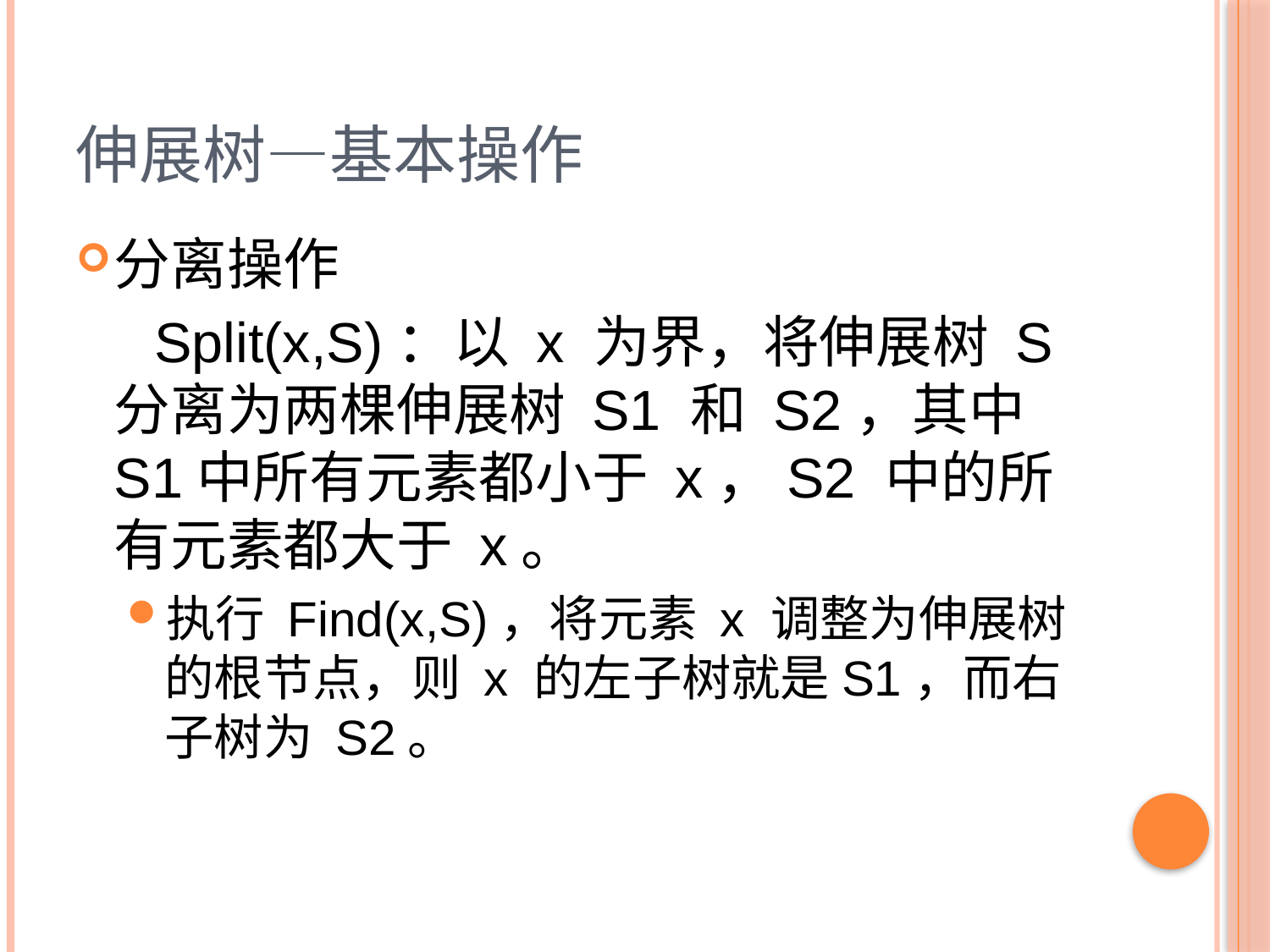

# 伸展树—基本操作
分离操作
     Split(x,S)：以 x 为界，将伸展树 S 分离为两棵伸展树 S1 和 S2，其中 S1中所有元素都小于 x，S2 中的所有元素都大于 x。
执行 Find(x,S)，将元素 x 调整为伸展树的根节点，则 x 的左子树就是S1，而右子树为 S2。